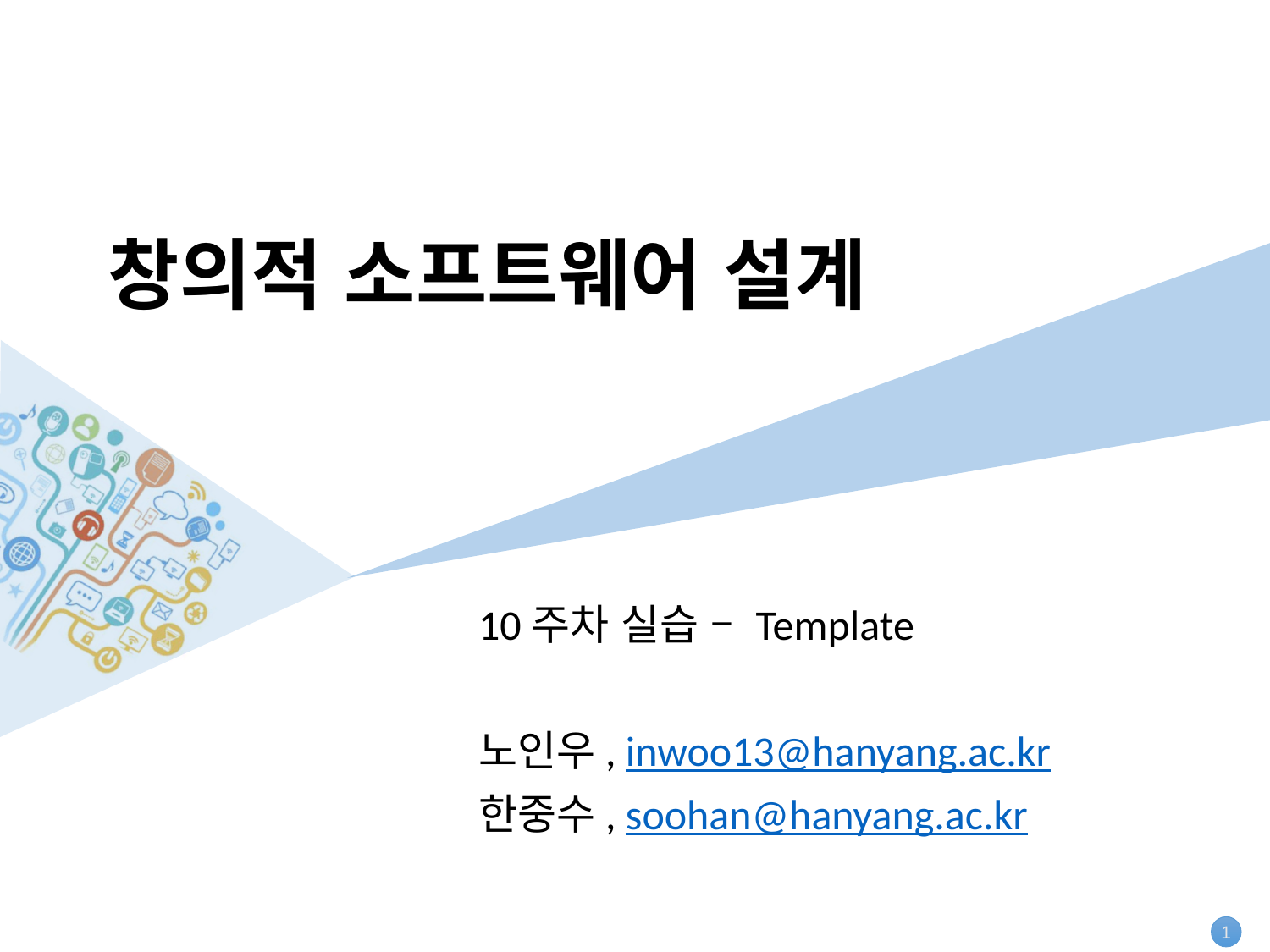

# 창의적 소프트웨어 설계
10주차 실습 – Template

노인우, inwoo13@hanyang.ac.kr
한중수, soohan@hanyang.ac.kr